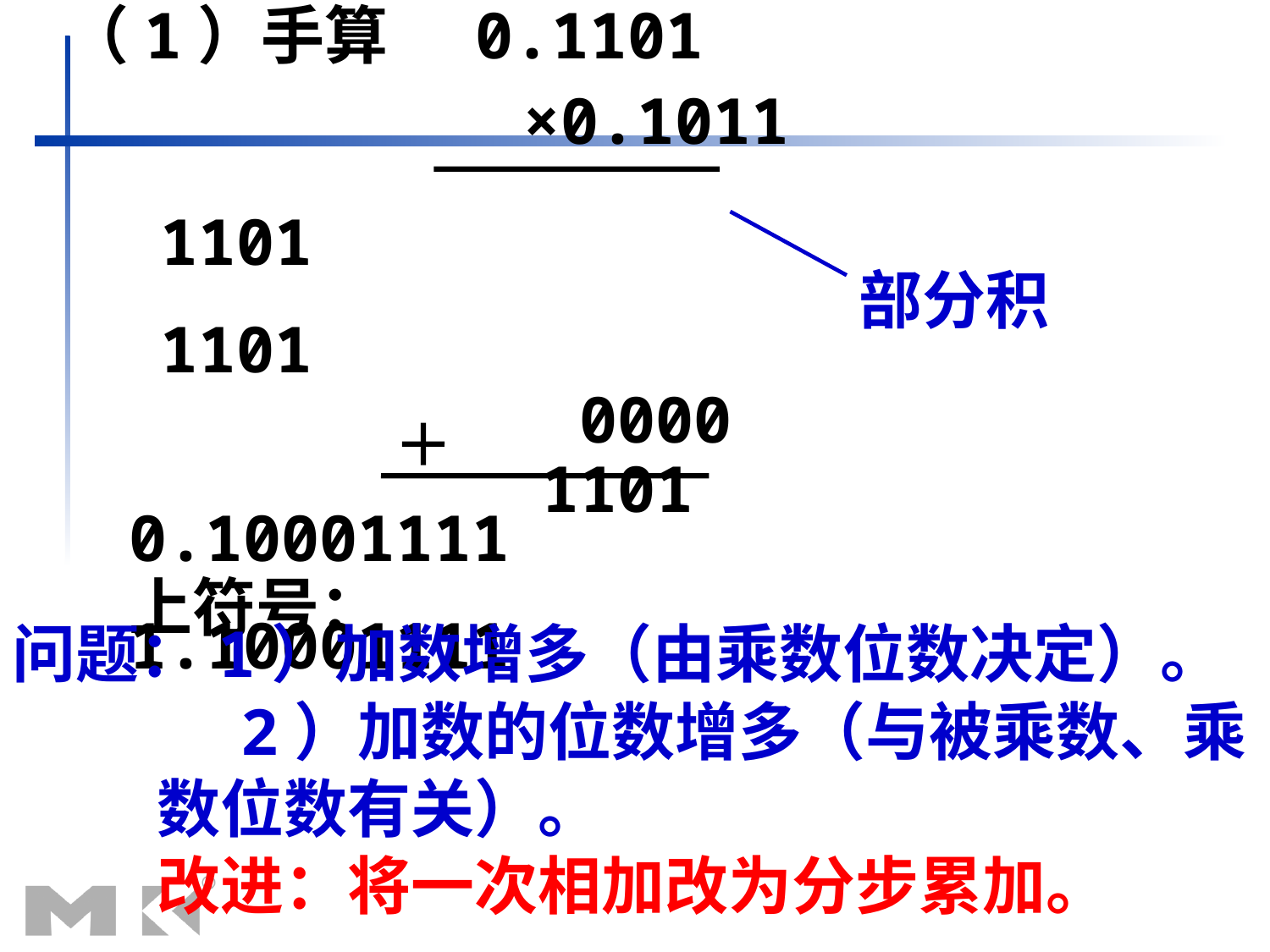

（1）手算     0.1101
            ×0.1011

             1101
            1101
           0000
          1101

部分积

        0.10001111
上符号：1.10001111
问题：1）加数增多（由乘数位数决定）。
      2）加数的位数增多（与被乘数、乘
         数位数有关）。
         改进：将一次相加改为分步累加。